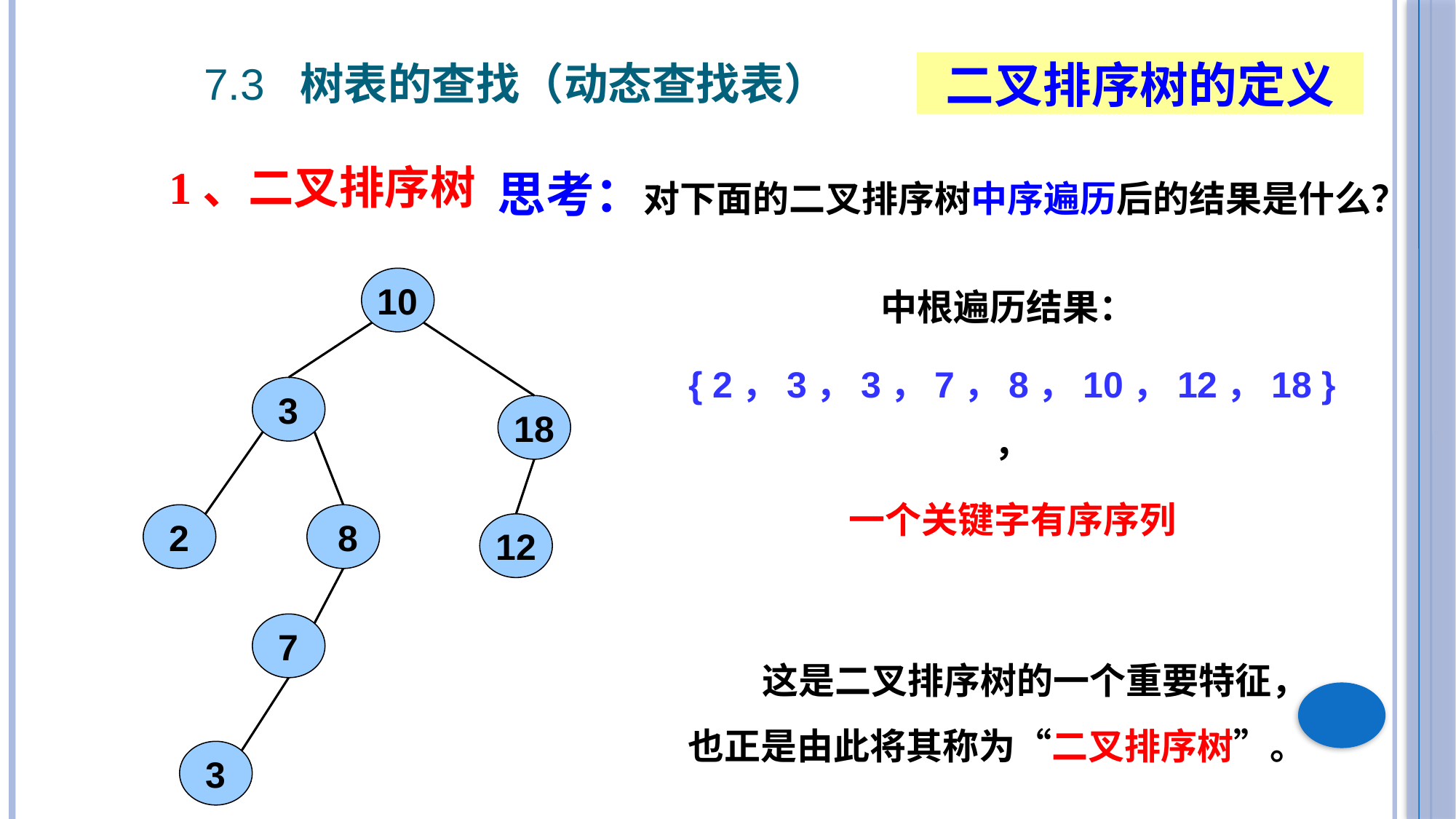

7.3  树表的查找（动态查找表）
二叉排序树的定义
1、二叉排序树
思考：对下面的二叉排序树中序遍历后的结果是什么？
中根遍历结果：
{ 2，3，3，7，8，10，12，18 } ，
一个关键字有序序列

        这是二叉排序树的一个重要特征，也正是由此将其称为“二叉排序树”。
10
3
18
2
 8
12
7
3